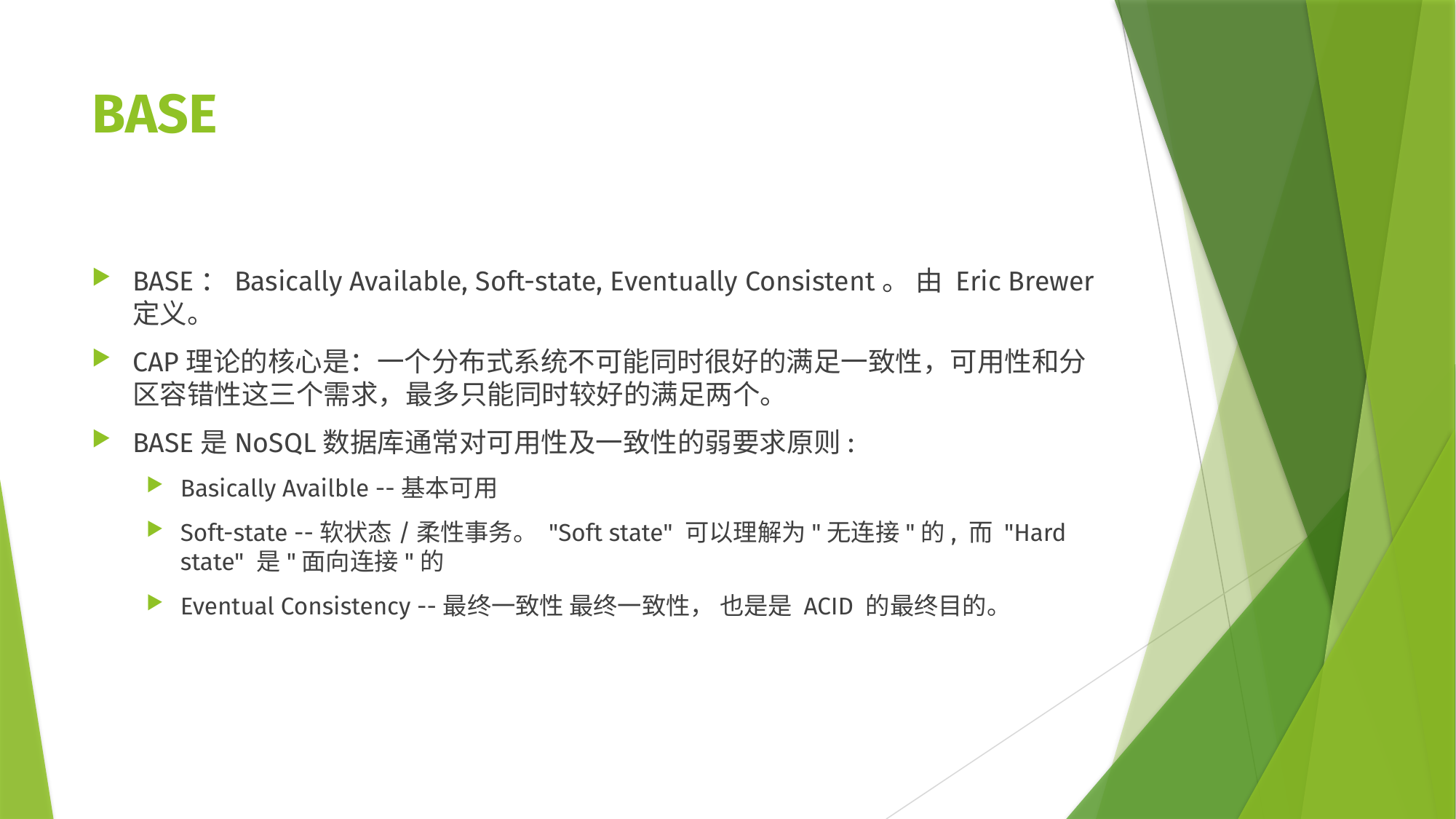

# BASE
BASE：Basically Available, Soft-state, Eventually Consistent。 由 Eric Brewer 定义。
CAP理论的核心是：一个分布式系统不可能同时很好的满足一致性，可用性和分区容错性这三个需求，最多只能同时较好的满足两个。
BASE是NoSQL数据库通常对可用性及一致性的弱要求原则:
Basically Availble --基本可用
Soft-state --软状态/柔性事务。 "Soft state" 可以理解为"无连接"的, 而 "Hard state" 是"面向连接"的
Eventual Consistency --最终一致性 最终一致性， 也是是 ACID 的最终目的。